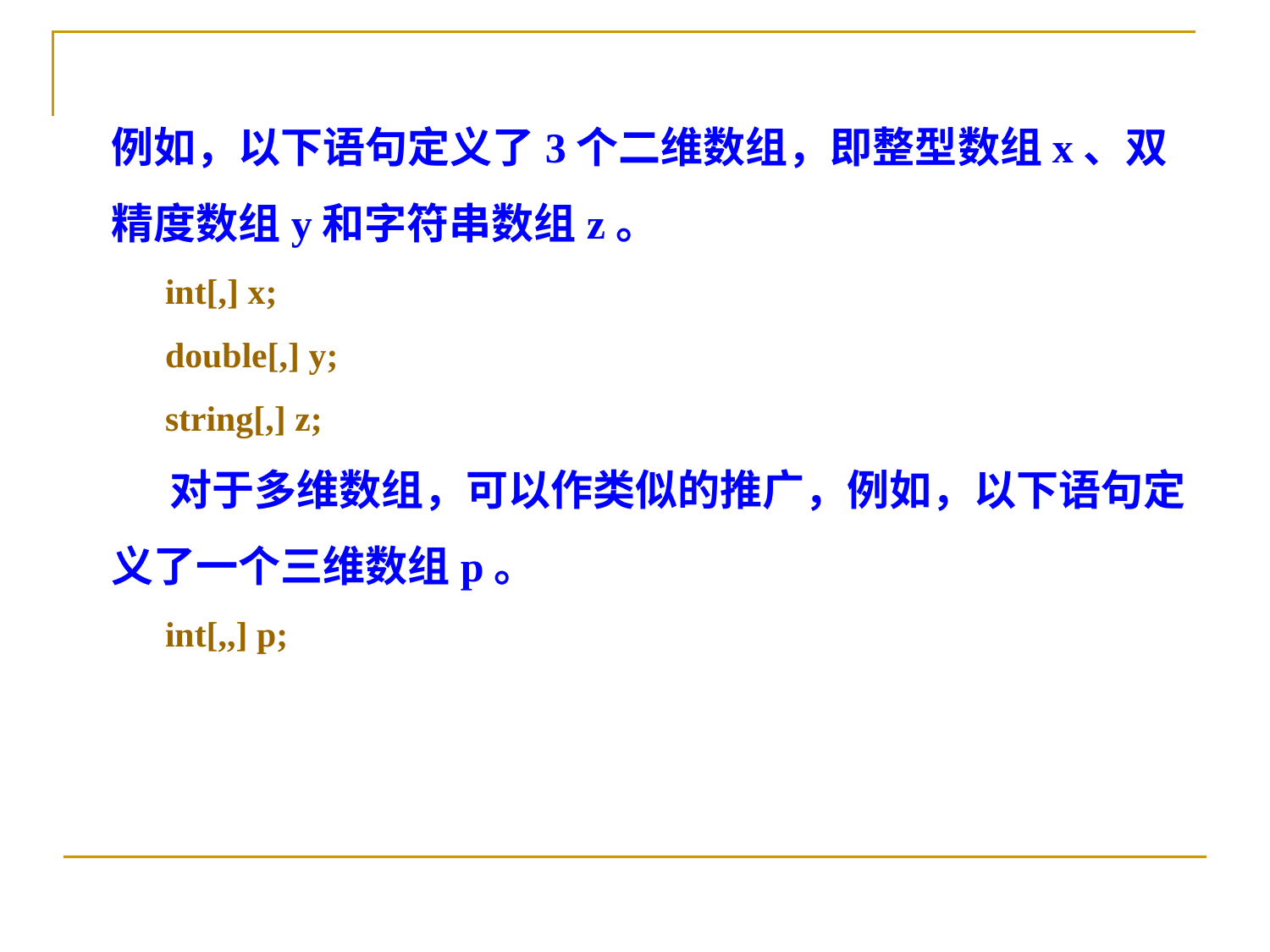

例如，以下语句定义了3个二维数组，即整型数组x、双精度数组y和字符串数组z。
      int[,] x;
      double[,] y;
      string[,] z;
     对于多维数组，可以作类似的推广，例如，以下语句定义了一个三维数组p。
      int[,,] p;